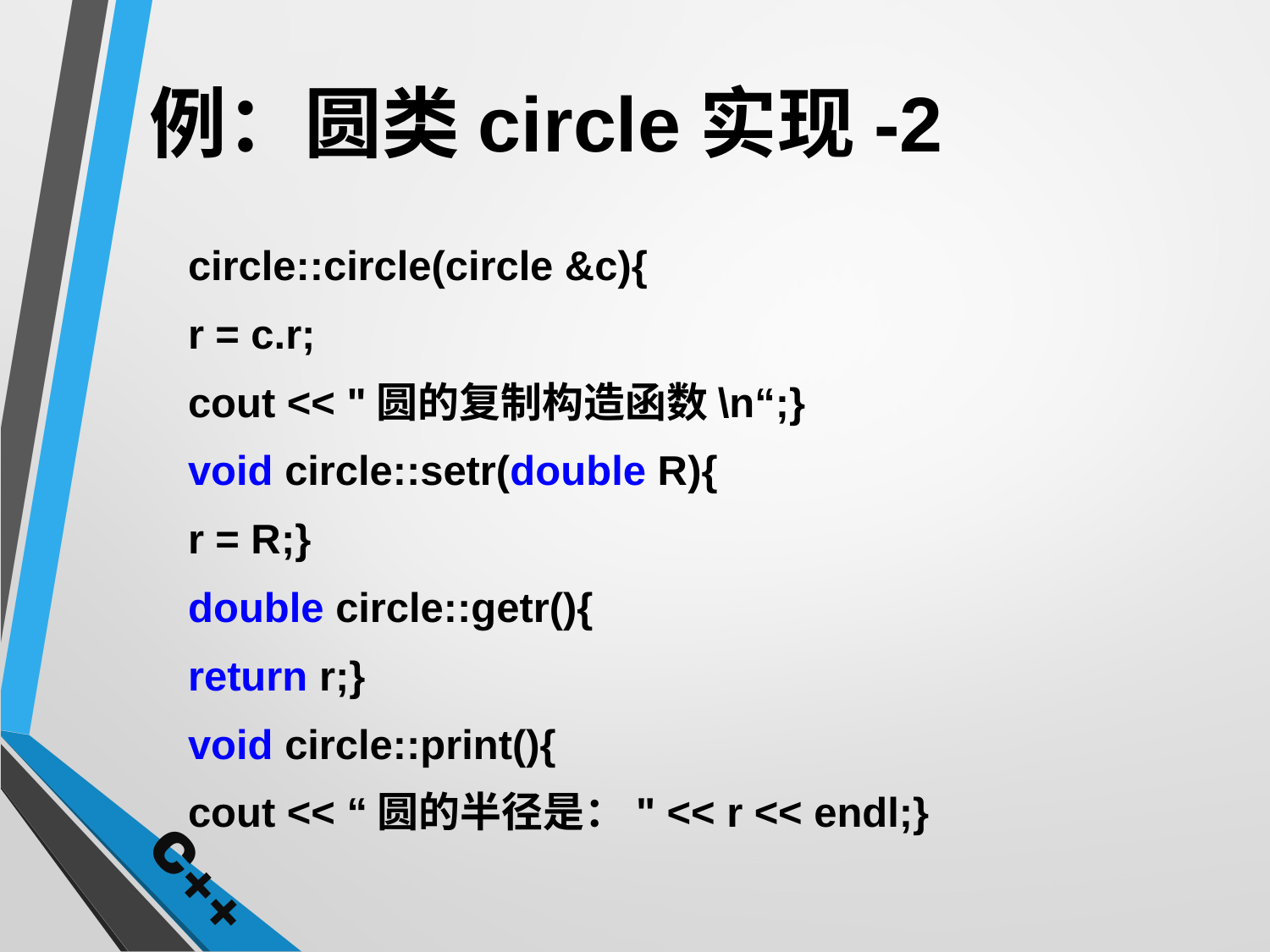

# 例：圆类circle实现-2
	circle::circle(circle &c){
			r = c.r;
			cout << "圆的复制构造函数\n“;}
	void circle::setr(double R){
			r = R;}
	double circle::getr(){
			return r;}
	void circle::print(){
			cout << “圆的半径是：" << r << endl;}